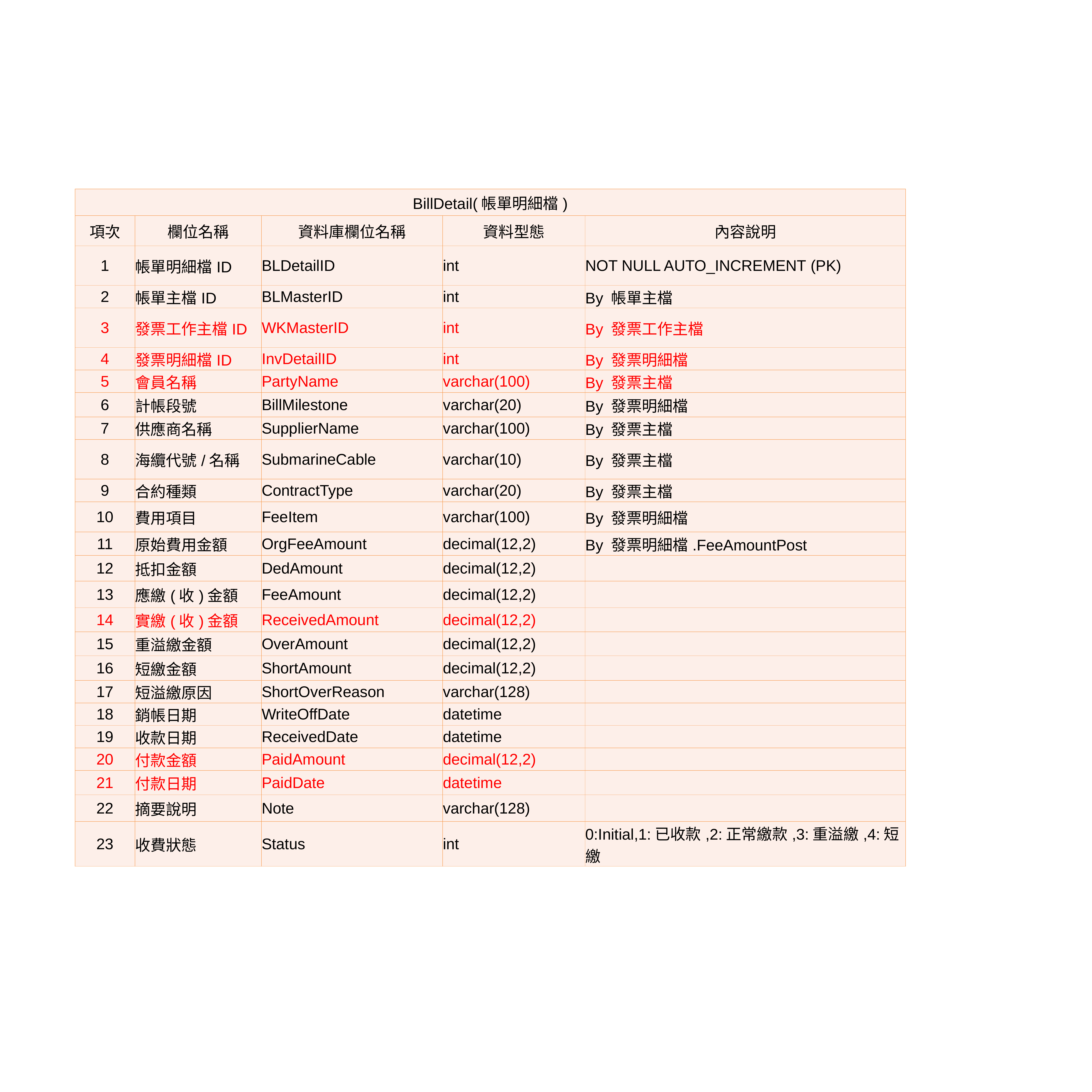

#
| BillDetail(帳單明細檔) |  |  |  |  |
| --- | --- | --- | --- | --- |
| 項次 | 欄位名稱 | 資料庫欄位名稱 | 資料型態 | 內容說明 |
| 1 | 帳單明細檔ID | BLDetailID | int | NOT NULL AUTO\_INCREMENT (PK) |
| 2 | 帳單主檔ID | BLMasterID | int | By 帳單主檔 |
| 3 | 發票工作主檔ID | WKMasterID | int | By 發票工作主檔 |
| 4 | 發票明細檔ID | InvDetailID | int | By 發票明細檔 |
| 5 | 會員名稱 | PartyName | varchar(100) | By 發票主檔 |
| 6 | 計帳段號 | BillMilestone | varchar(20) | By 發票明細檔 |
| 7 | 供應商名稱 | SupplierName | varchar(100) | By 發票主檔 |
| 8 | 海纜代號/名稱 | SubmarineCable | varchar(10) | By 發票主檔 |
| 9 | 合約種類 | ContractType | varchar(20) | By 發票主檔 |
| 10 | 費用項目 | FeeItem | varchar(100) | By 發票明細檔 |
| 11 | 原始費用金額 | OrgFeeAmount | decimal(12,2) | By 發票明細檔.FeeAmountPost |
| 12 | 抵扣金額 | DedAmount | decimal(12,2) |  |
| 13 | 應繳(收)金額 | FeeAmount | decimal(12,2) |  |
| 14 | 實繳(收)金額 | ReceivedAmount | decimal(12,2) |  |
| 15 | 重溢繳金額 | OverAmount | decimal(12,2) |  |
| 16 | 短繳金額 | ShortAmount | decimal(12,2) |  |
| 17 | 短溢繳原因 | ShortOverReason | varchar(128) |  |
| 18 | 銷帳日期 | WriteOffDate | datetime |  |
| 19 | 收款日期 | ReceivedDate | datetime |  |
| 20 | 付款金額 | PaidAmount | decimal(12,2) |  |
| 21 | 付款日期 | PaidDate | datetime |  |
| 22 | 摘要說明 | Note | varchar(128) |  |
| 23 | 收費狀態 | Status | int | 0:Initial,1:已收款,2:正常繳款,3:重溢繳,4:短繳 |